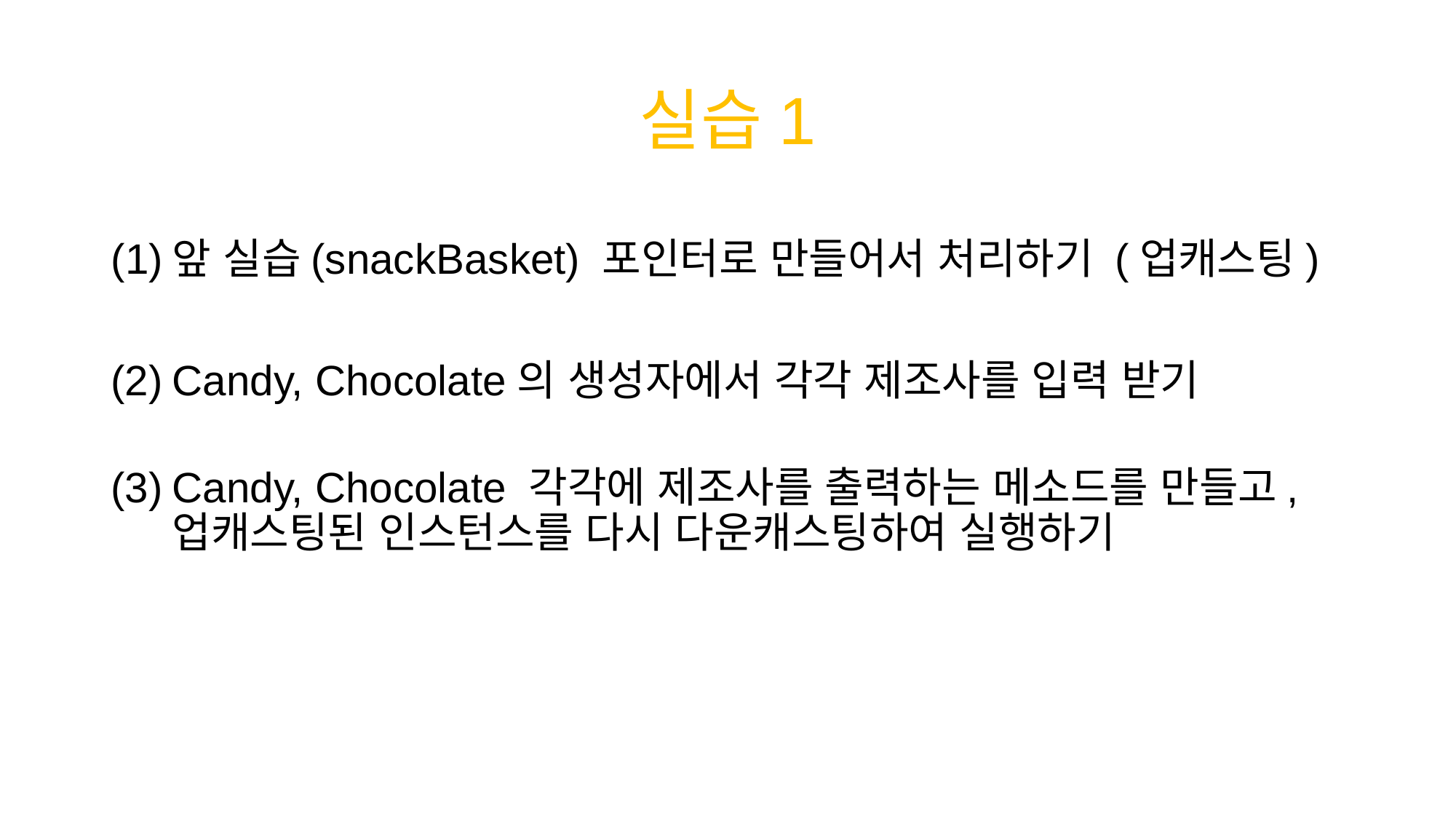

# 실습1
앞 실습(snackBasket) 포인터로 만들어서 처리하기 (업캐스팅)

Candy, Chocolate의 생성자에서 각각 제조사를 입력 받기
Candy, Chocolate 각각에 제조사를 출력하는 메소드를 만들고, 업캐스팅된 인스턴스를 다시 다운캐스팅하여 실행하기